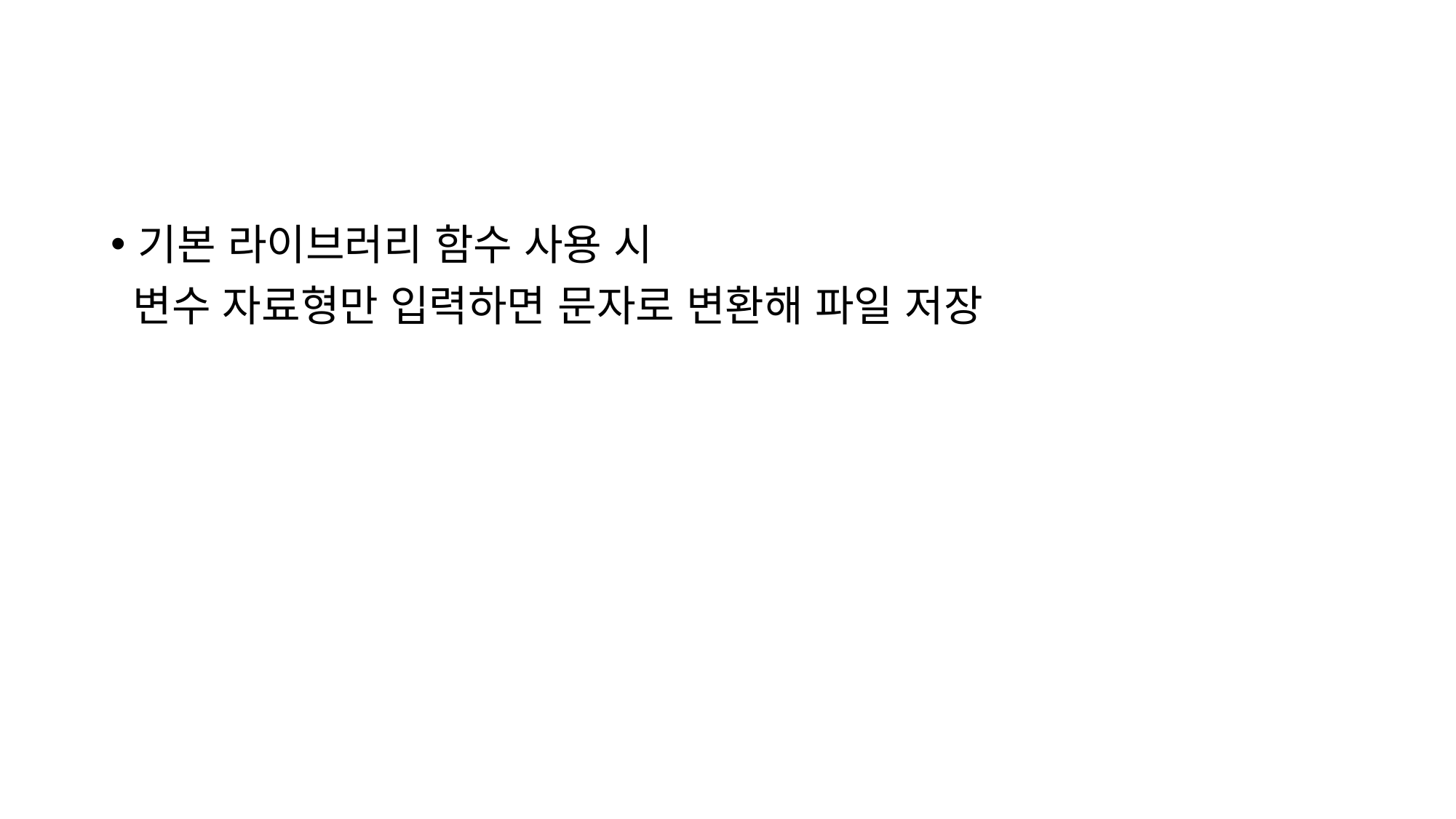

#
기본 라이브러리 함수 사용 시
 변수 자료형만 입력하면 문자로 변환해 파일 저장